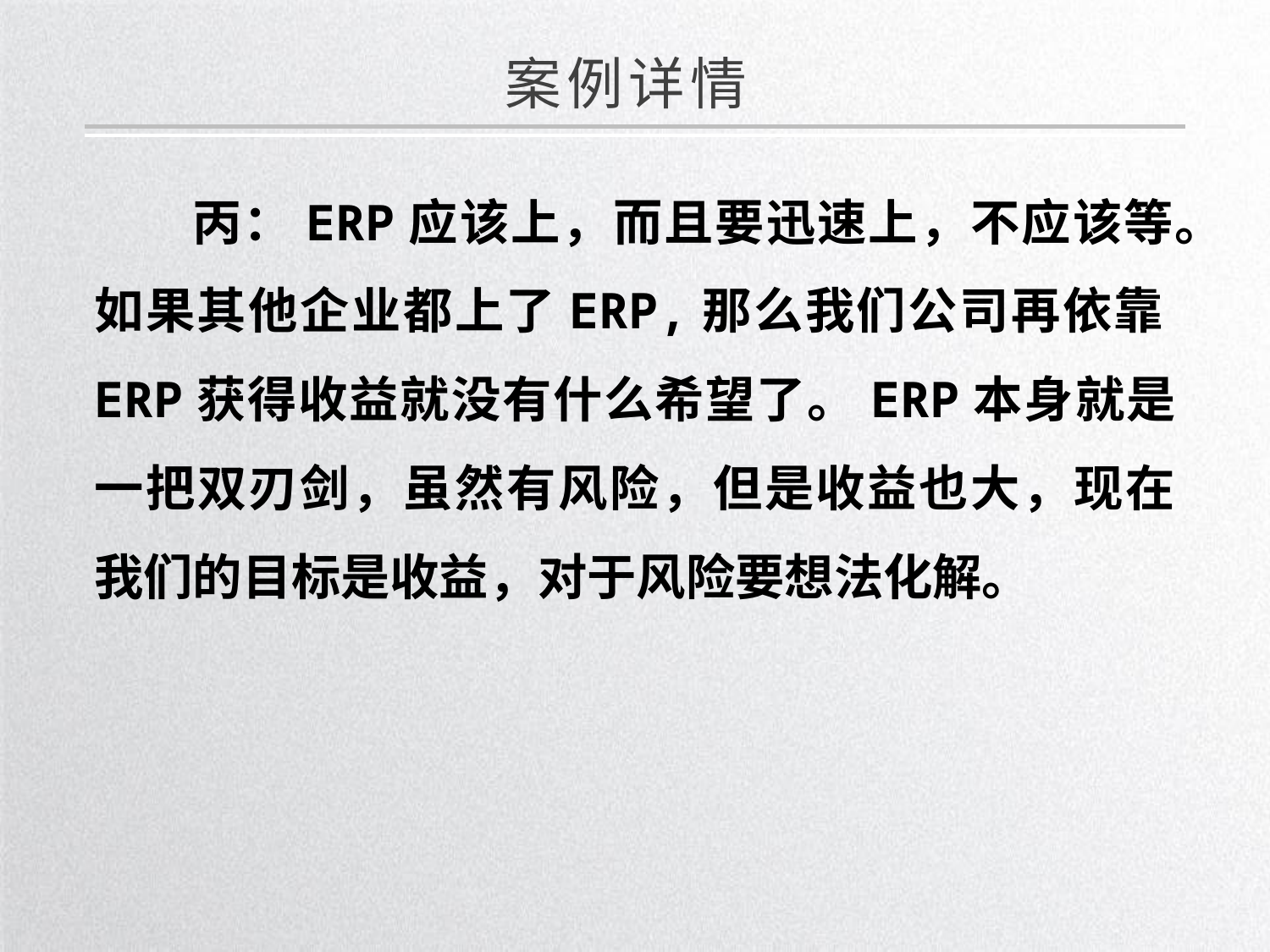

案例详情
  丙：ERP应该上，而且要迅速上，不应该等。如果其他企业都上了ERP,那么我们公司再依靠ERP获得收益就没有什么希望了。ERP本身就是一把双刃剑，虽然有风险，但是收益也大，现在我们的目标是收益，对于风险要想法化解。